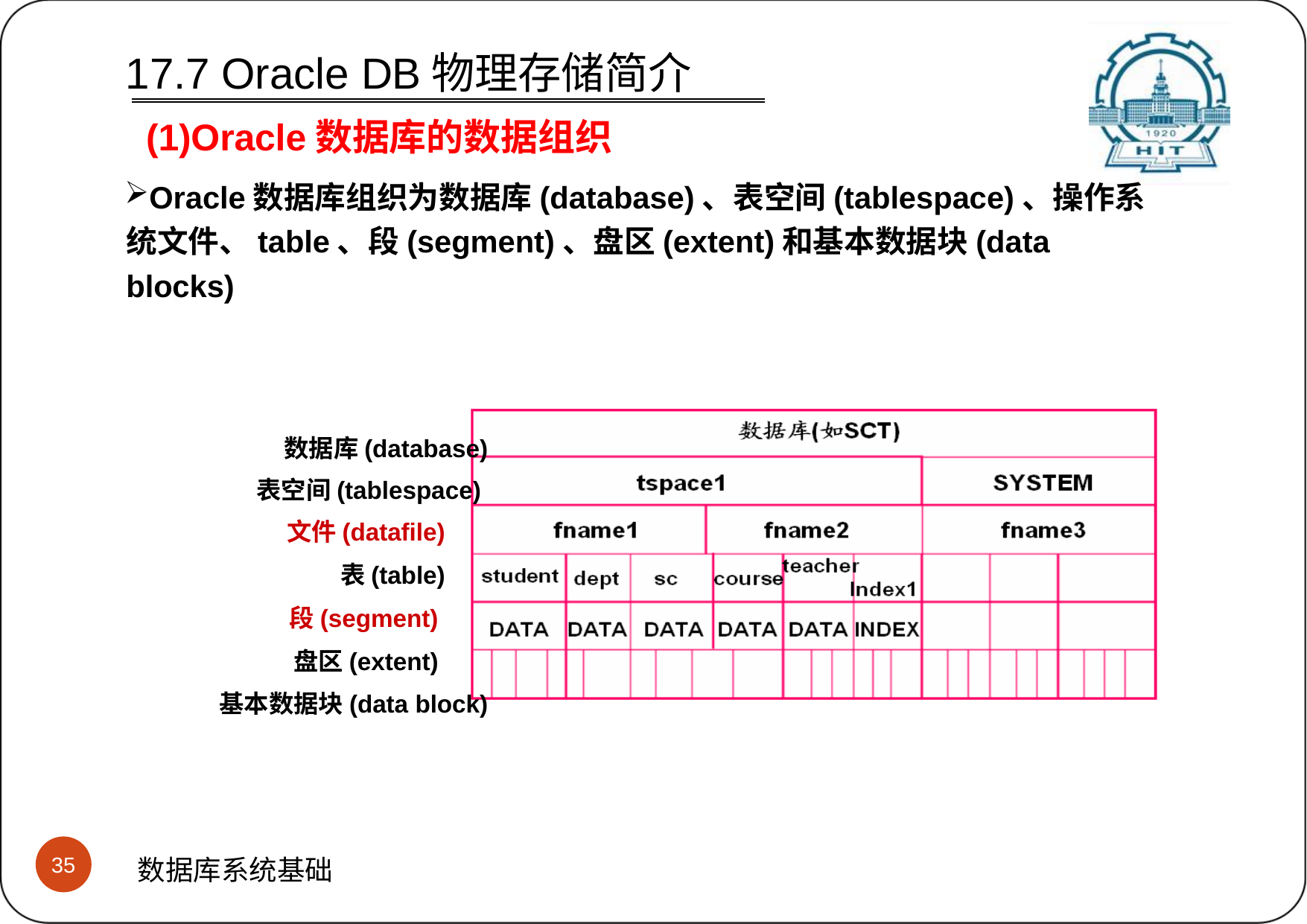

# 17.7 Oracle DB物理存储简介 (1)Oracle数据库的数据组织

Oracle数据库组织为数据库(database)、表空间(tablespace)、操作系 统文件、table、段(segment)、盘区(extent)和基本数据块(data blocks)

数据库(database)
表空间(tablespace)
文件(datafile)
表(table)
段(segment)
盘区(extent)
基本数据块(data block)